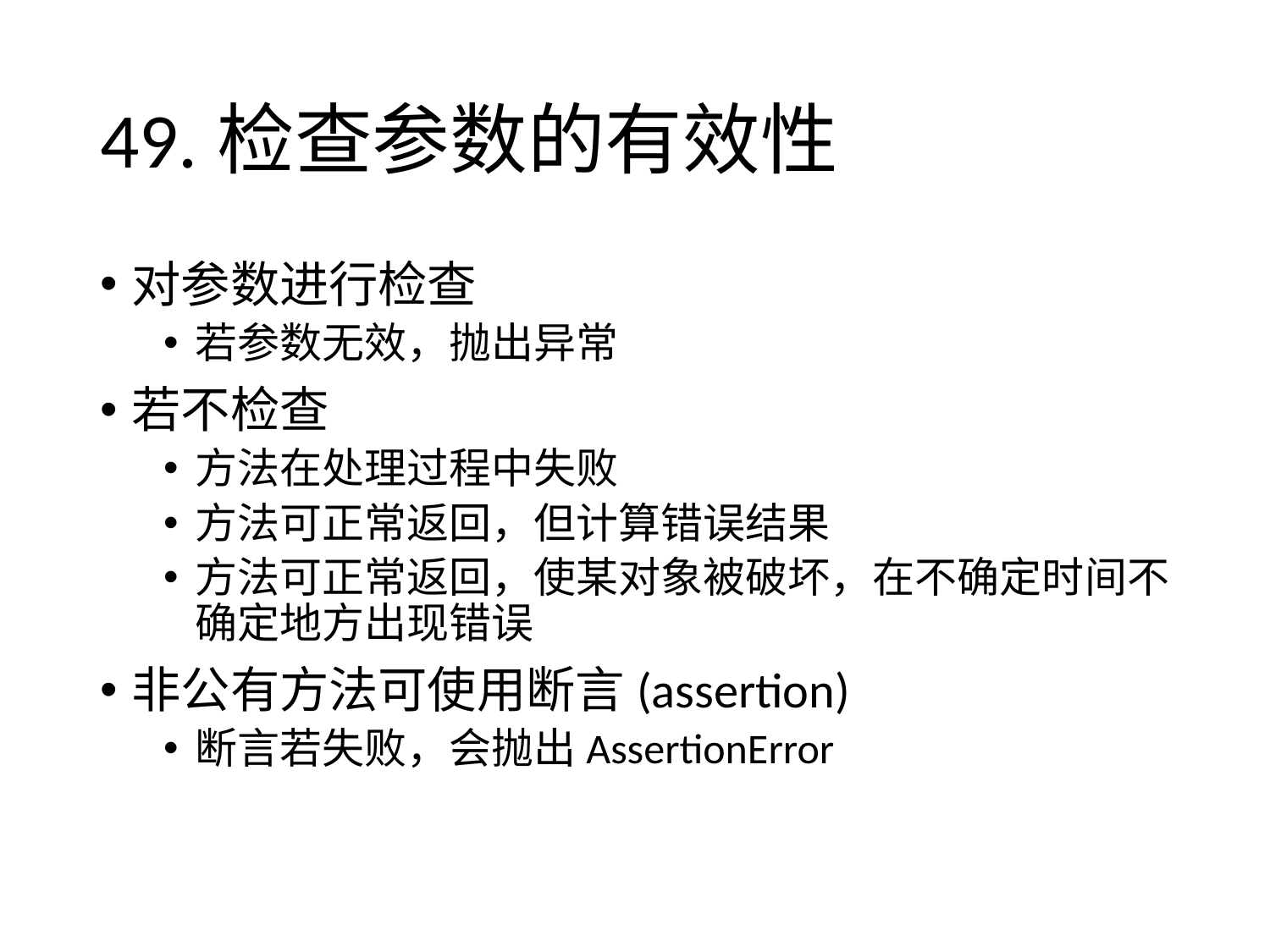

# 49.检查参数的有效性
对参数进行检查
若参数无效，抛出异常
若不检查
方法在处理过程中失败
方法可正常返回，但计算错误结果
方法可正常返回，使某对象被破坏，在不确定时间不确定地方出现错误
非公有方法可使用断言(assertion)
断言若失败，会抛出AssertionError